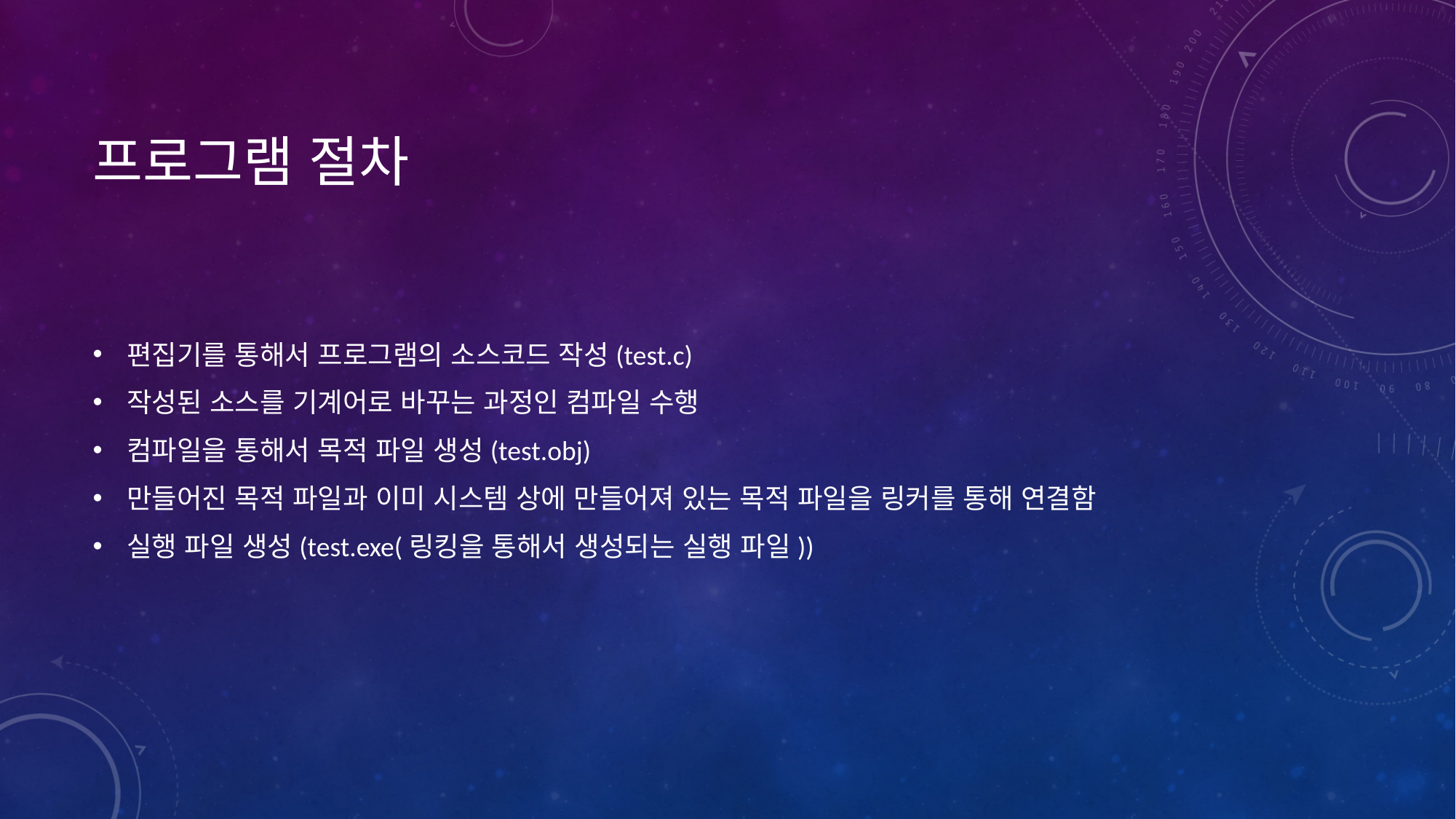

# 프로그램 절차
편집기를 통해서 프로그램의 소스코드 작성(test.c)
작성된 소스를 기계어로 바꾸는 과정인 컴파일 수행
컴파일을 통해서 목적 파일 생성(test.obj)
만들어진 목적 파일과 이미 시스템 상에 만들어져 있는 목적 파일을 링커를 통해 연결함
실행 파일 생성(test.exe(링킹을 통해서 생성되는 실행 파일))